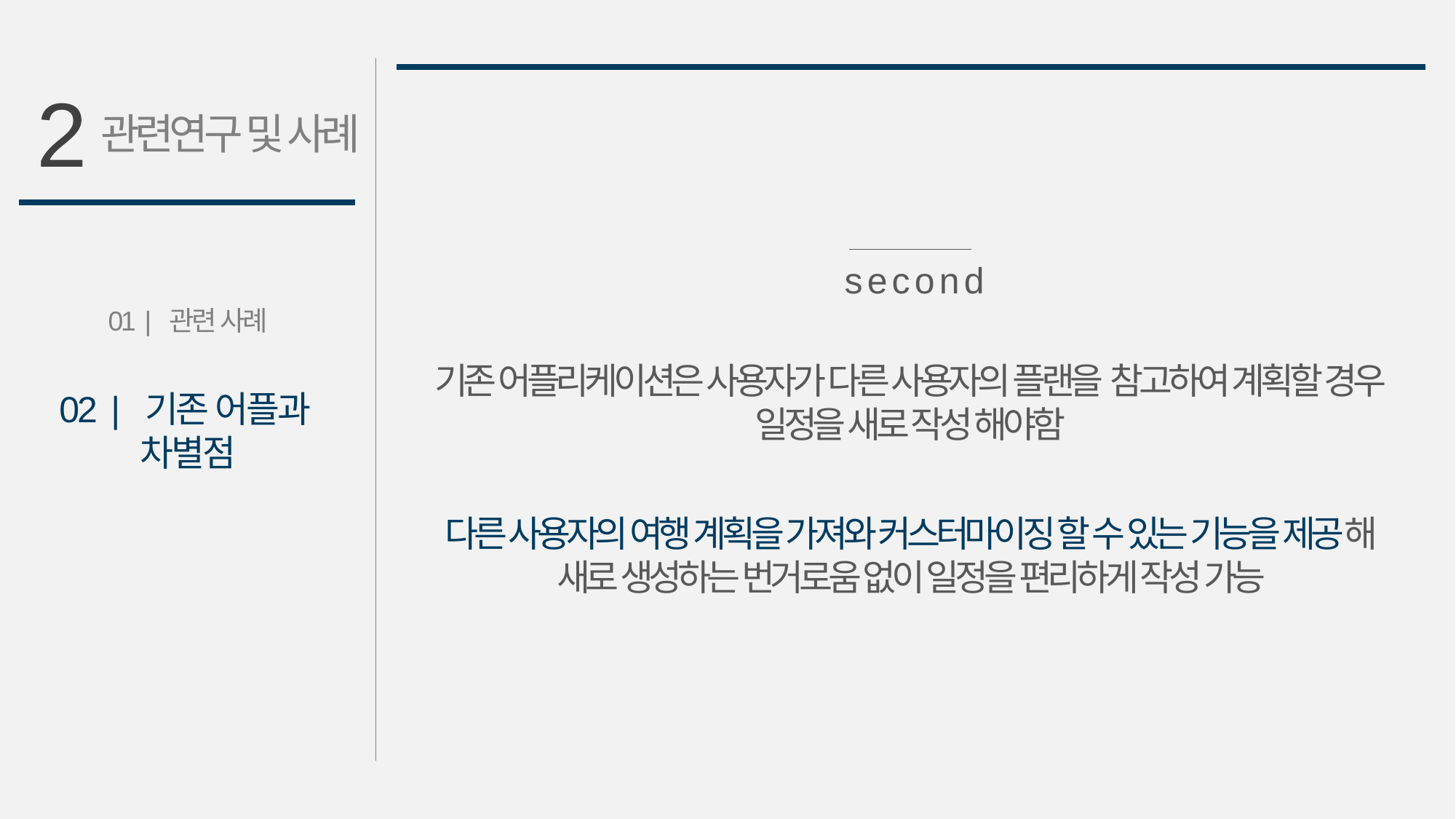

2
관련연구 및 사례
second

01  |  관련 사례
기존 어플리케이션은 사용자가 다른 사용자의 플랜을  참고하여 계획할 경우
일정을 새로 작성 해야함
다른 사용자의 여행 계획을 가져와 커스터마이징 할 수 있는 기능을 제공해
새로 생성하는 번거로움 없이 일정을 편리하게 작성 가능
02  |  기존 어플과  차별점